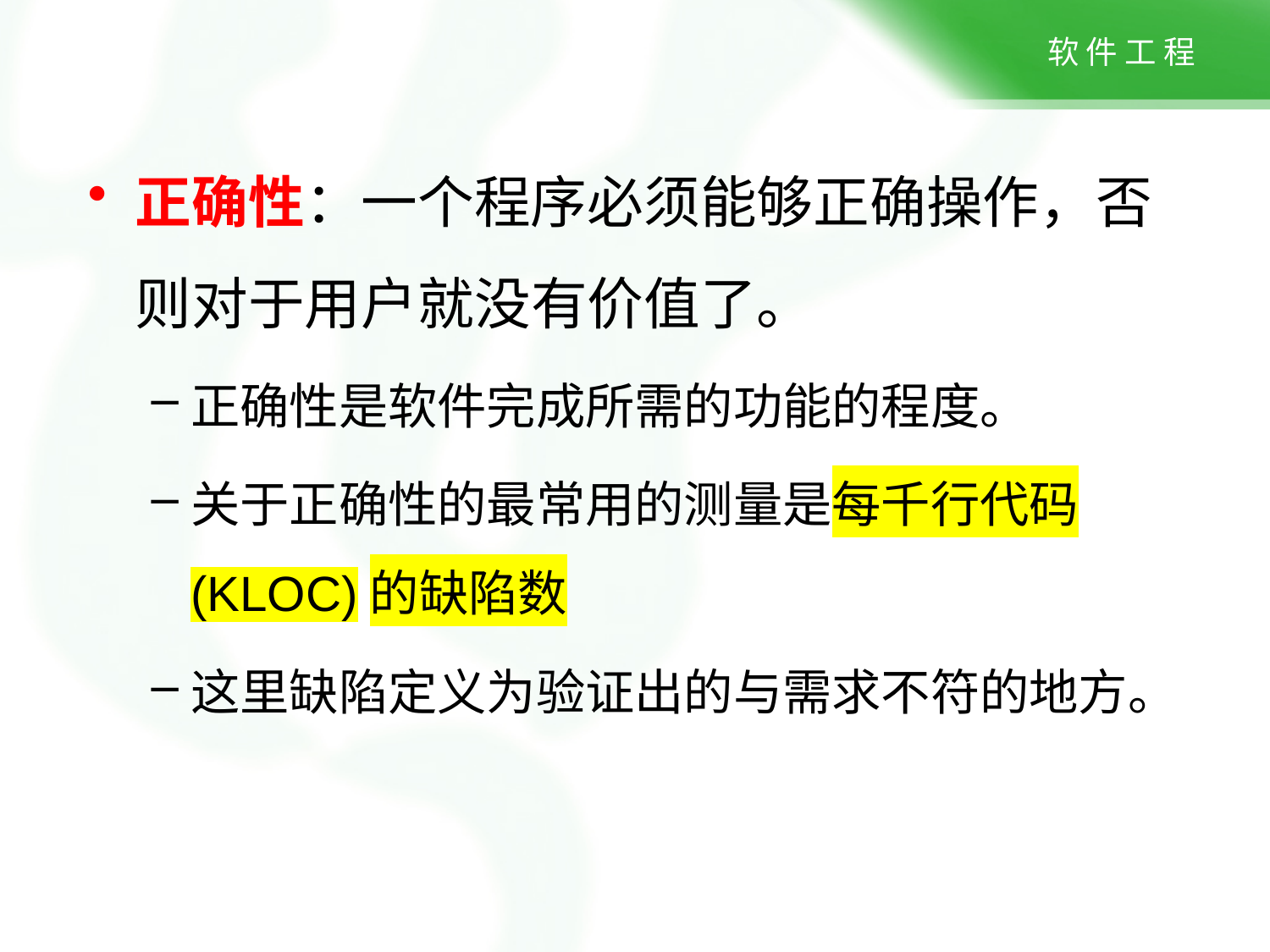

正确性：一个程序必须能够正确操作，否则对于用户就没有价值了。
正确性是软件完成所需的功能的程度。
关于正确性的最常用的测量是每千行代码(KLOC)的缺陷数
这里缺陷定义为验证出的与需求不符的地方。